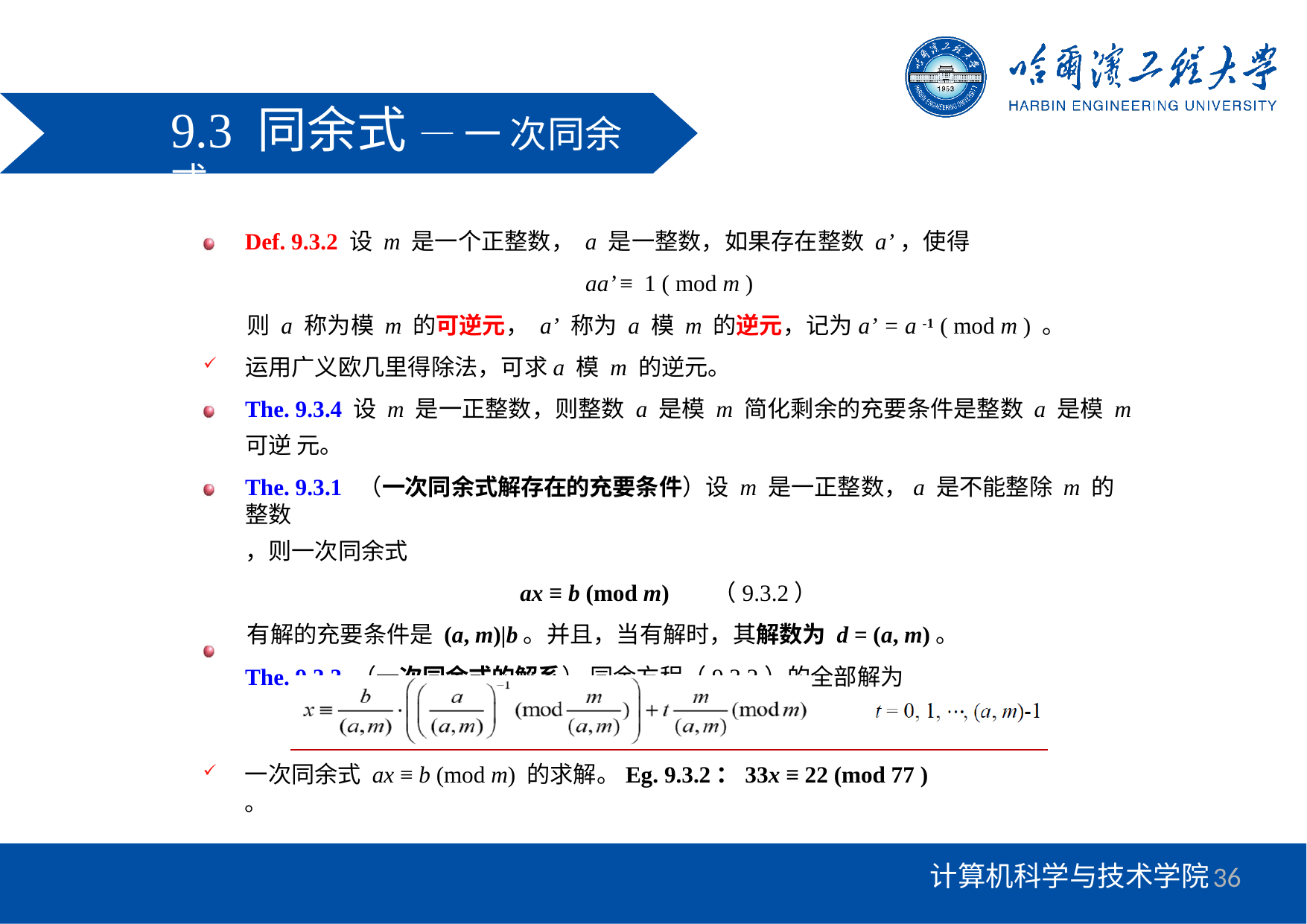

# 9.3 同余式— 一 次同余式
Def. 9.3.2 设 m 是一个正整数， a 是一整数，如果存在整数 a’，使得
aa’ ≡  1 ( mod m )
则 a 称为模 m 的可逆元， a’ 称为 a 模 m 的逆元，记为a’ = a -1 ( mod m ) 。
运用广义欧几里得除法，可求a 模 m 的逆元。
The. 9.3.4 设 m 是一正整数，则整数 a 是模 m 简化剩余的充要条件是整数 a 是模 m 可逆 元。
The. 9.3.1 （一次同余式解存在的充要条件）设 m 是一正整数，a 是不能整除 m 的整数
，则一次同余式
ax ≡ b (mod m)	（9.3.2）
有解的充要条件是 (a, m)|b。并且，当有解时，其解数为 d = (a, m)。
The. 9.3.3 （一次同余式的解系） 同余方程（9.3.2）的全部解为

一次同余式 ax ≡ b (mod m) 的求解。Eg. 9.3.2：33x ≡ 22 (mod 77 ) 。
36